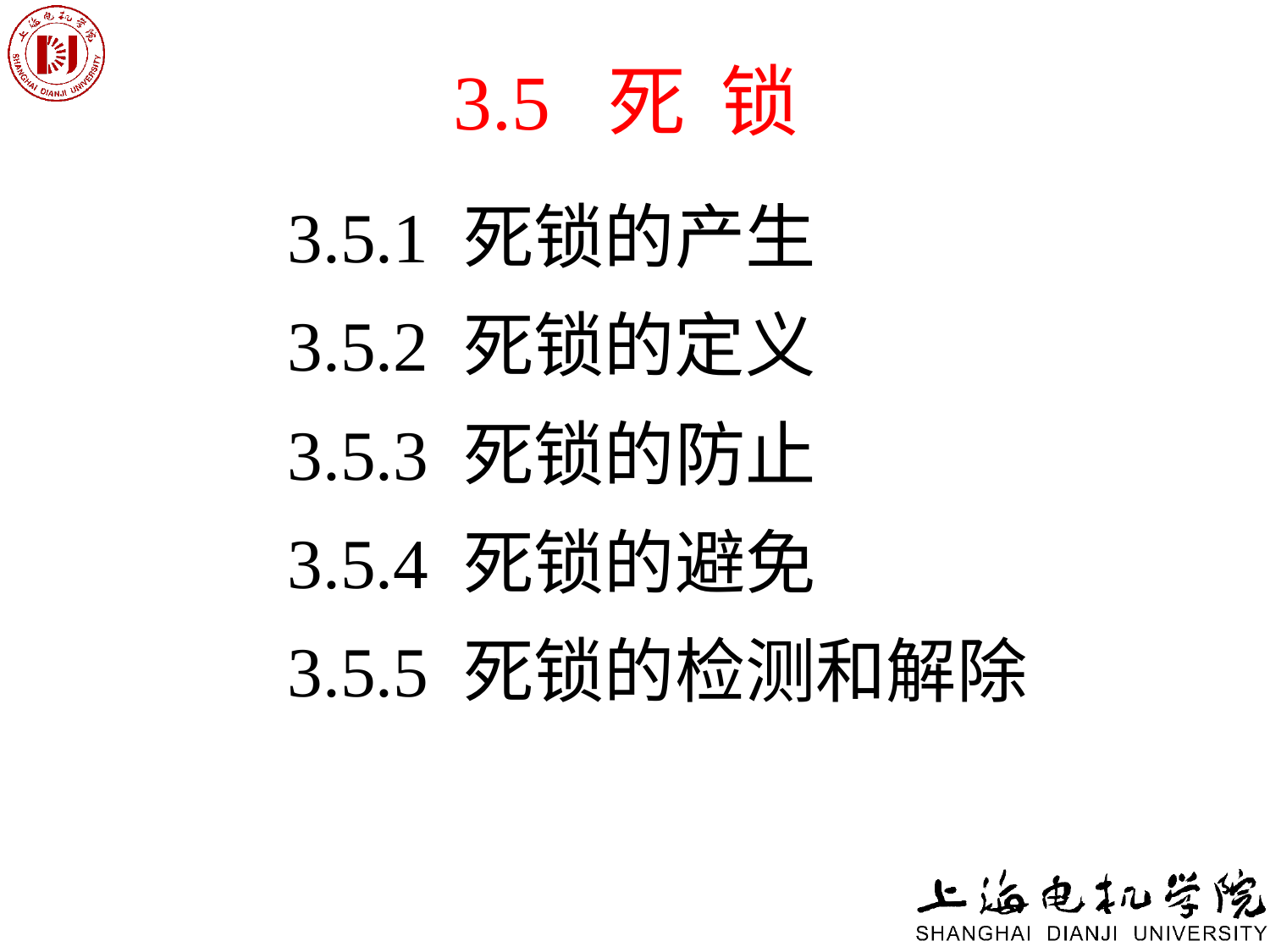

# 3.5  死  锁
3.5.1 死锁的产生
3.5.2 死锁的定义
3.5.3 死锁的防止
3.5.4 死锁的避免
3.5.5 死锁的检测和解除